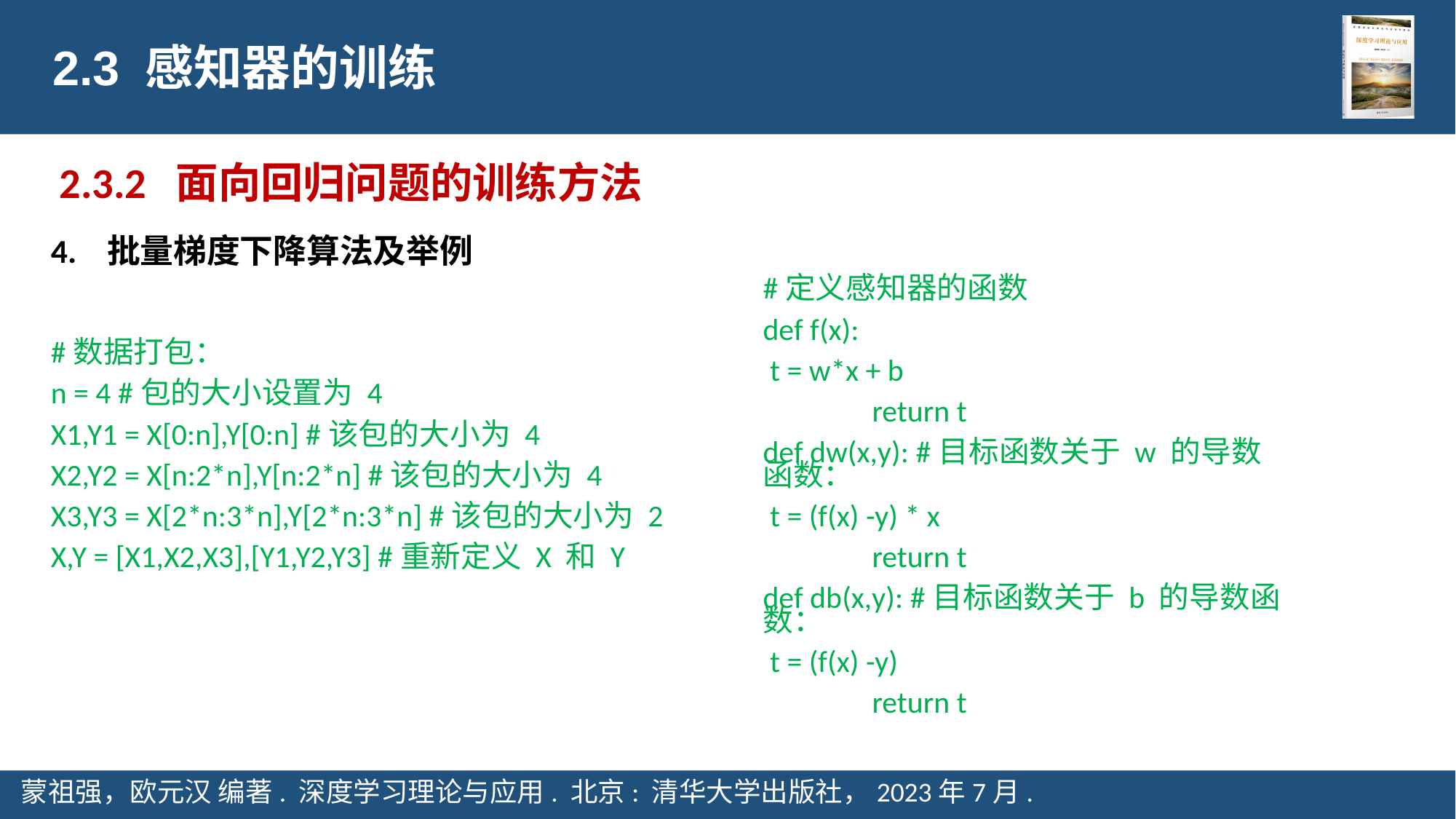

2.3 感知器的训练
2.3.2  面向回归问题的训练方法
4.   批量梯度下降算法及举例

#数据打包：
n = 4 #包的大小设置为 4
X1,Y1 = X[0:n],Y[0:n] #该包的大小为 4
X2,Y2 = X[n:2*n],Y[n:2*n] #该包的大小为 4
X3,Y3 = X[2*n:3*n],Y[2*n:3*n] #该包的大小为 2
X,Y = [X1,X2,X3],[Y1,Y2,Y3] #重新定义 X 和 Y

#定义感知器的函数
def f(x):
 t = w*x + b
 	return t
def dw(x,y): #目标函数关于 w 的导数函数：
 t = (f(x) -y) * x
 	return t
def db(x,y): #目标函数关于 b 的导数函数：
 t = (f(x) -y)
 	return t